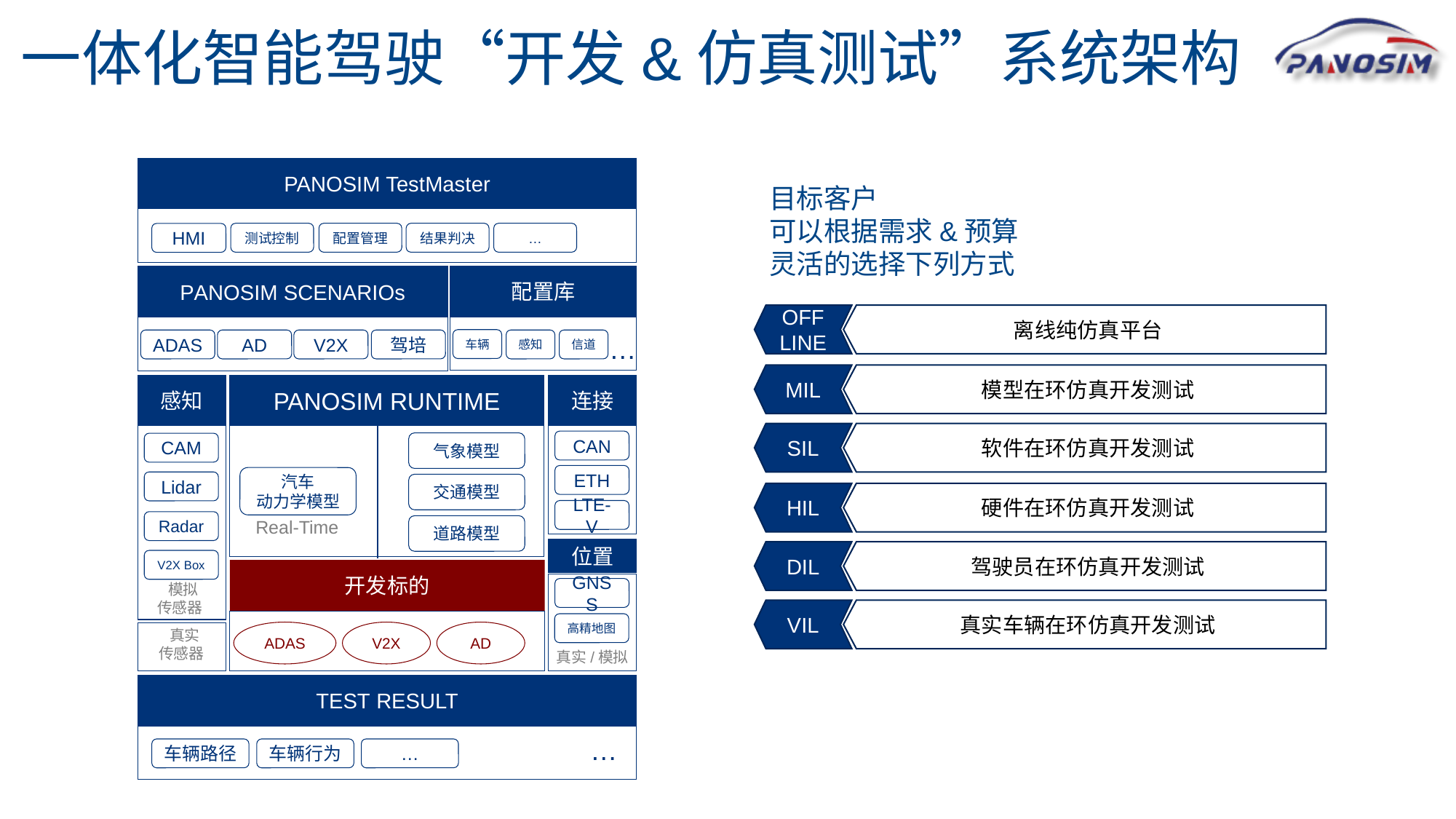

一体化智能驾驶“开发&仿真测试”系统架构
PANOSIM TestMaster

目标客户
可以根据需求&预算
灵活的选择下列方式
测试控制
配置管理
结果判决
…
HMI
配置库

PANOSIM SCENARIOs

离线纯仿真平台
OFFLINE
…
车辆
ADAS
AD
V2X
驾培
感知
信道
模型在环仿真开发测试
MIL

感知
PANOSIM RUNTIME

连接
软件在环仿真开发测试
SIL

CAN
气象模型
CAM
ETH
汽车
动力学模型
Lidar
交通模型
硬件在环仿真开发测试
HIL
LTE-V
Real-Time
Radar
道路模型
位置
驾驶员在环仿真开发测试
DIL
V2X Box
开发标的

 模拟
传感器
GNSS
真实车辆在环仿真开发测试
VIL

高精地图
 真实
传感器
ADAS
V2X
AD

 真实/模拟
TEST RESULT

…
车辆路径
车辆行为
…